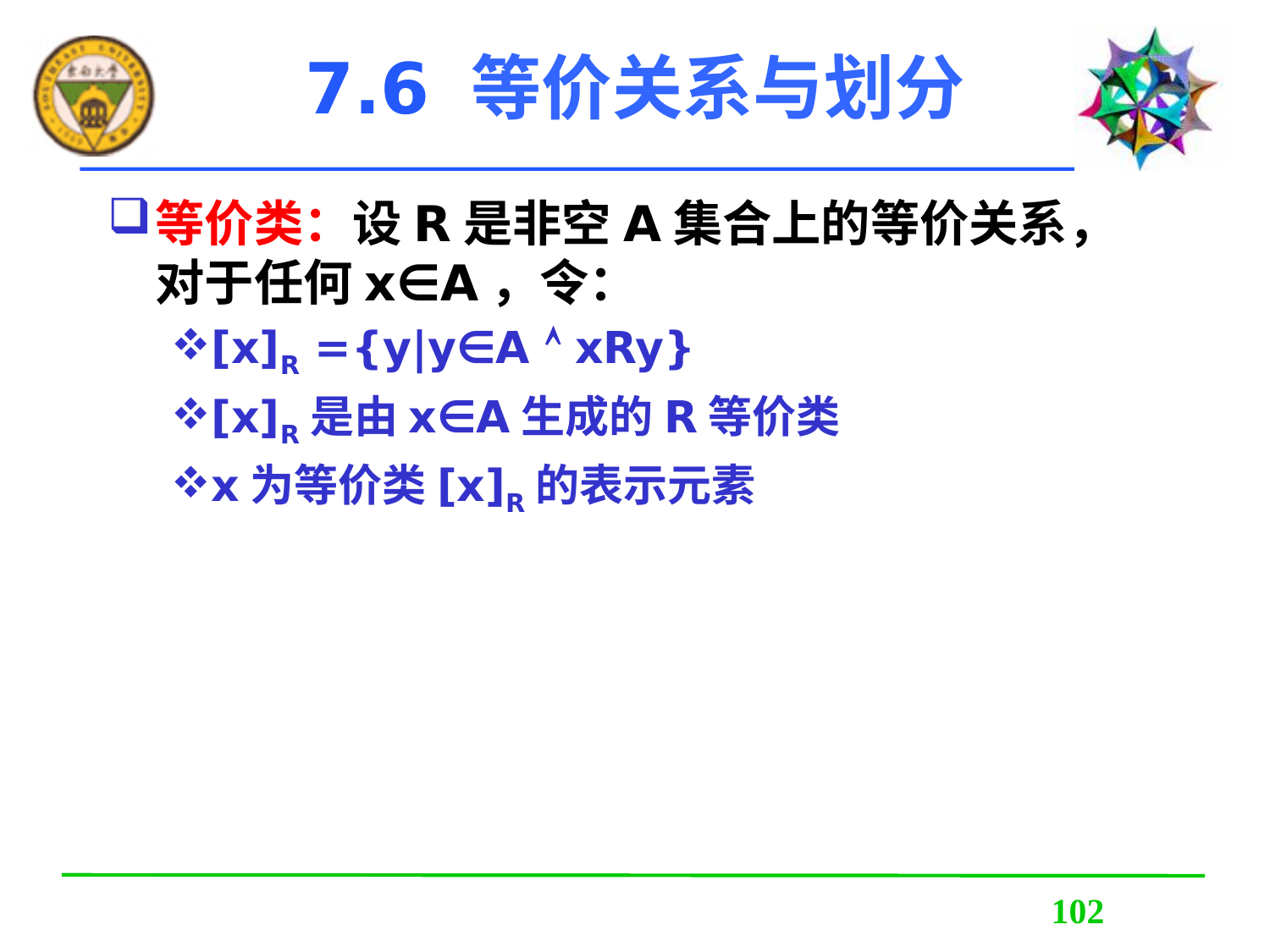

# 7.6 等价关系与划分
等价类：设R是非空A集合上的等价关系，对于任何x∈A，令：
[x]R ={y|y∈A ∧ xRy}
[x]R是由x∈A生成的R等价类
x为等价类[x]R的表示元素